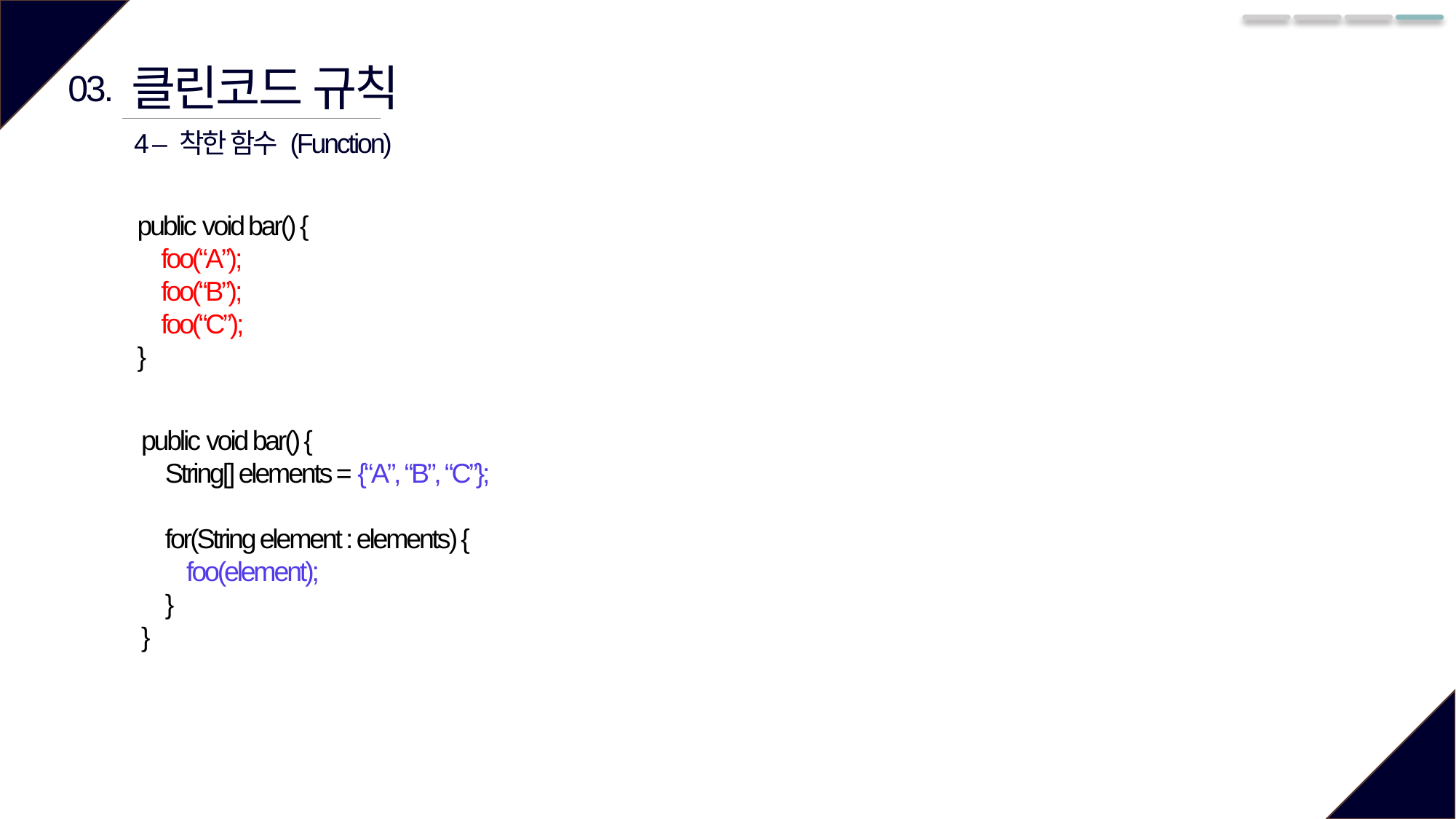

클린코드 규칙
03.
4 – 착한 함수 (Function)
public void bar() {
    foo(“A”);
    foo(“B”);
    foo(“C”);
}
public void bar() {
    String[] elements = {“A”, “B”, “C”};

    for(String element : elements) {
        foo(element);
    }
}